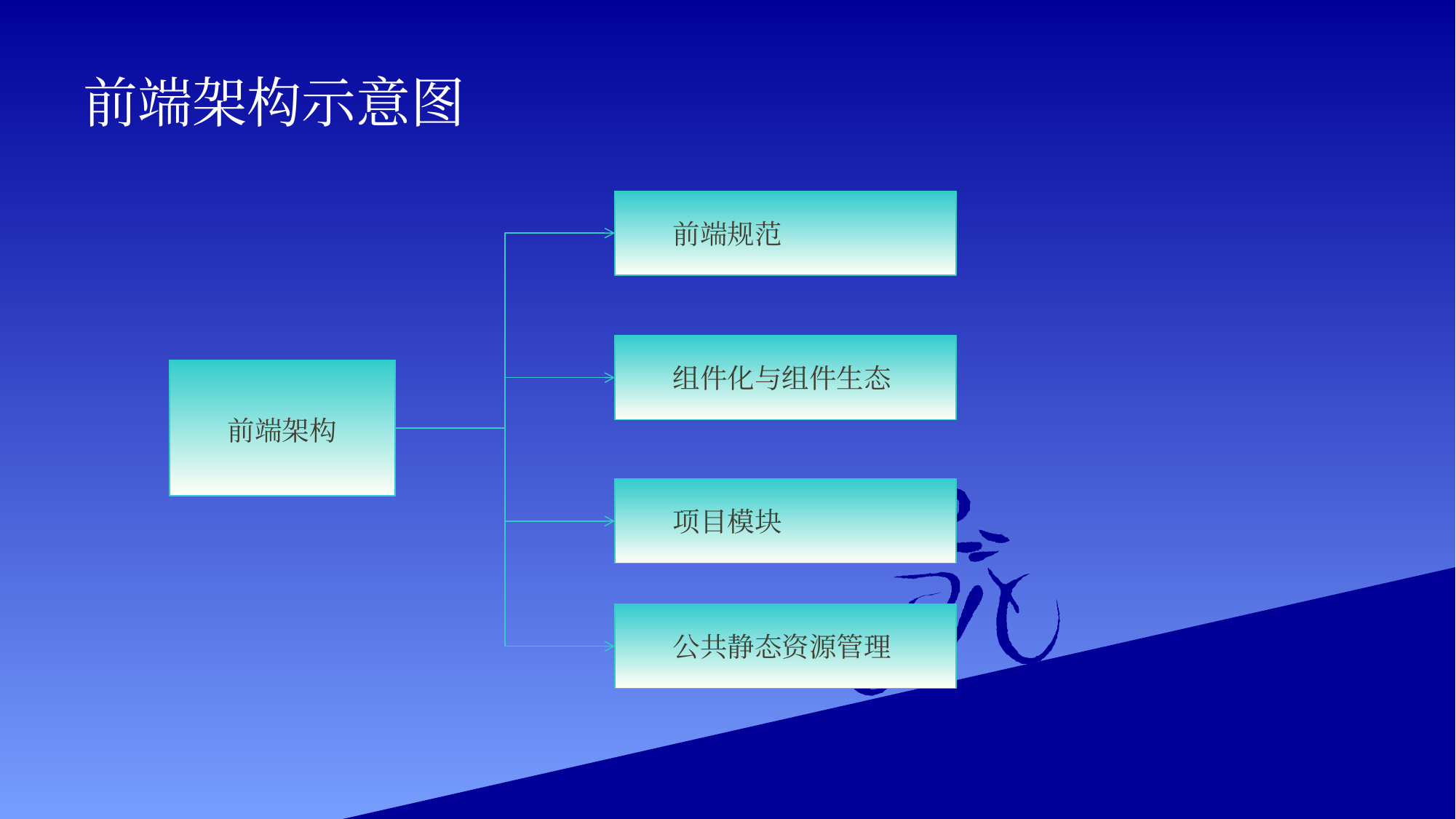

# 前端架构示意图

前端规范

组件化与组件生态

前端架构

项目模块

公共静态资源管理